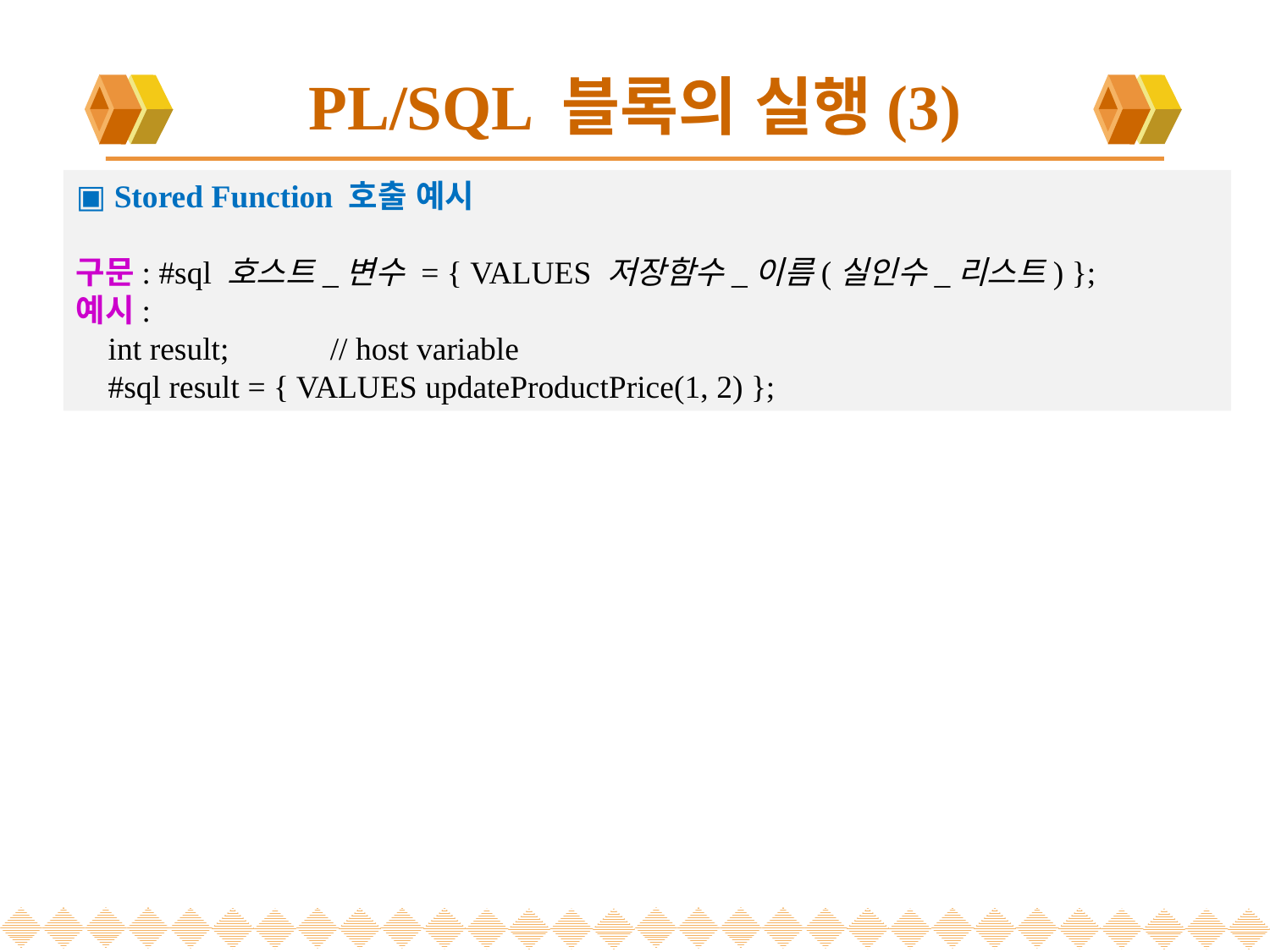

# PL/SQL 블록의 실행(3)
▣ Stored Function 호출 예시

구문: #sql 호스트_변수 = { VALUES 저장함수_이름(실인수_리스트) };
예시:
    int result; 	// host variable
    #sql result = { VALUES updateProductPrice(1, 2) };